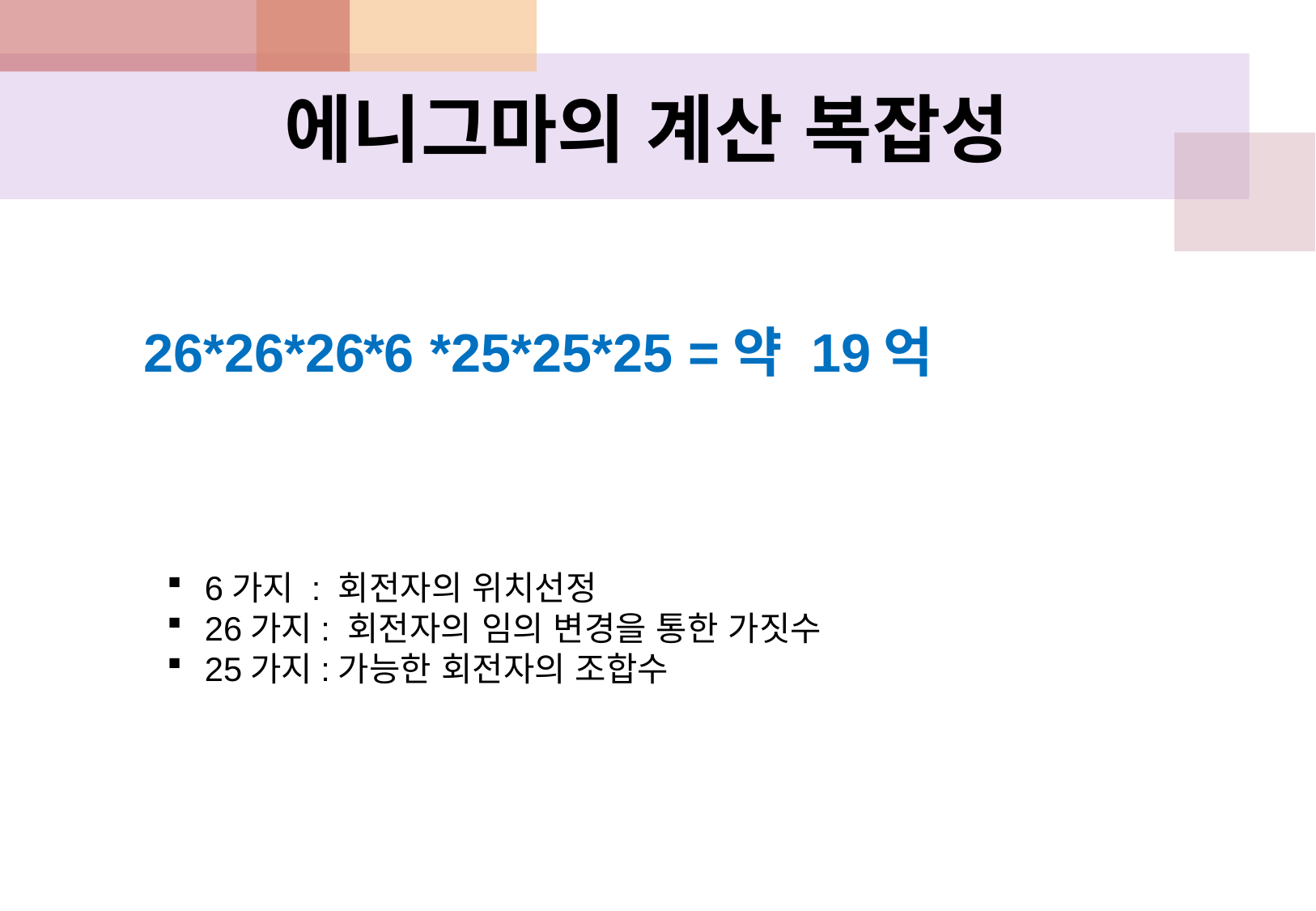

# 에니그마의 계산 복잡성
26*26*26
*6
*25*25*25
=약 19억
6가지 : 회전자의 위치선정
26가지: 회전자의 임의 변경을 통한 가짓수
25가지:가능한 회전자의 조합수